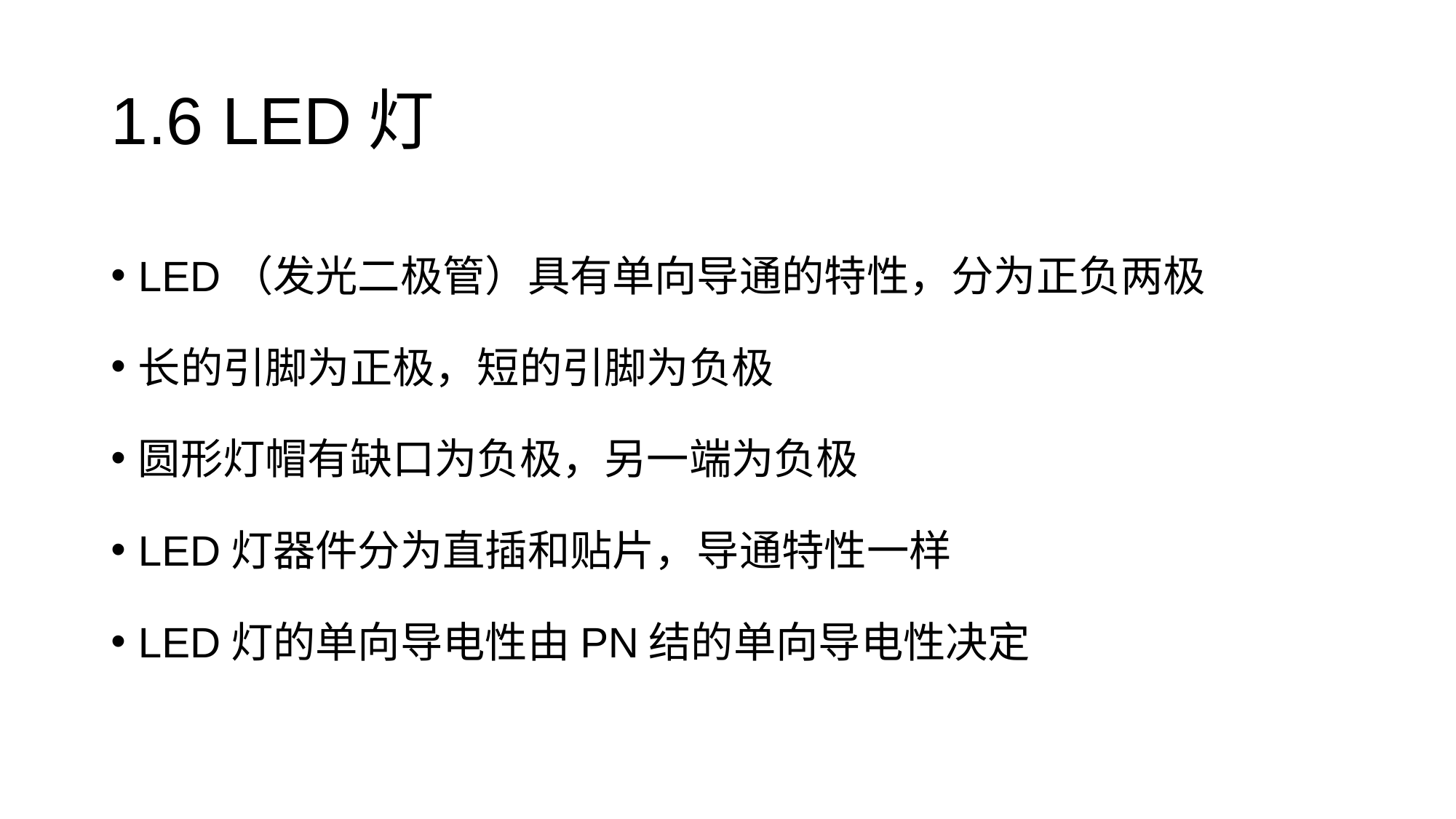

# 1.6 LED灯
LED（发光二极管）具有单向导通的特性，分为正负两极
长的引脚为正极，短的引脚为负极
圆形灯帽有缺口为负极，另一端为负极
LED灯器件分为直插和贴片，导通特性一样
LED灯的单向导电性由PN结的单向导电性决定